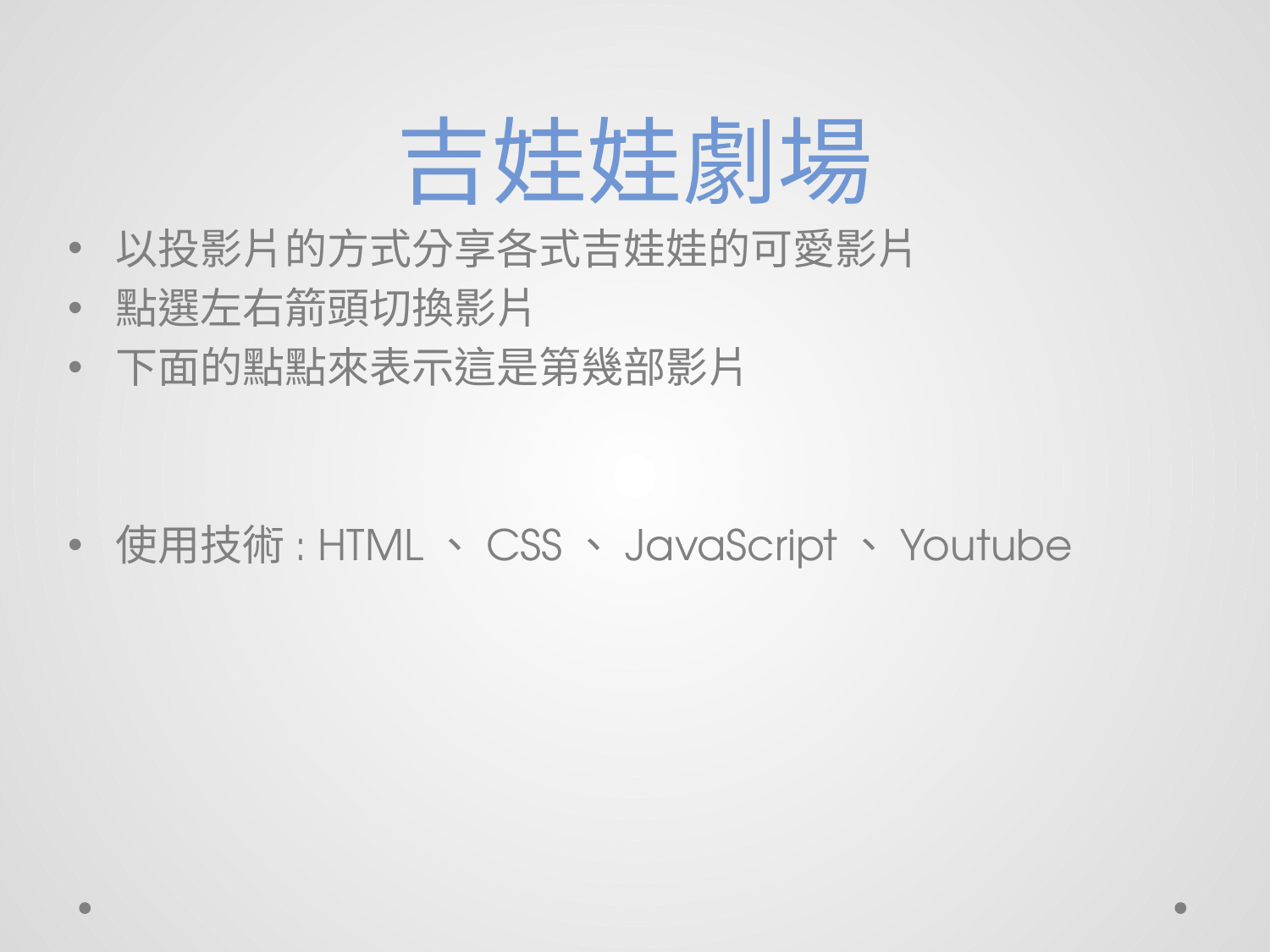

# 吉娃娃劇場
以投影片的方式分享各式吉娃娃的可愛影片
點選左右箭頭切換影片
下面的點點來表示這是第幾部影片

使用技術: HTML、CSS、JavaScript、Youtube